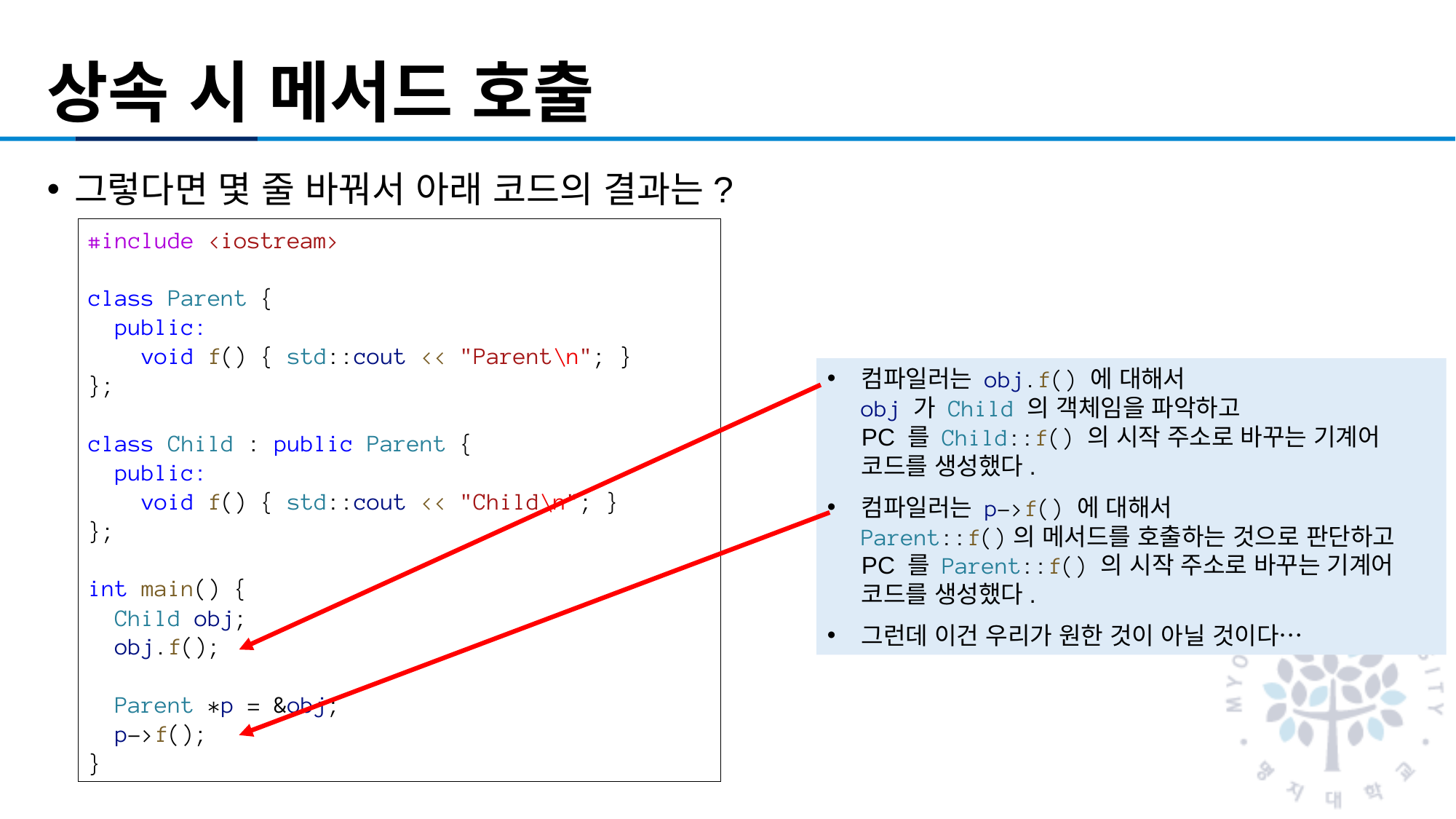

# 상속 시 메서드 호출
그렇다면 몇 줄 바꿔서 아래 코드의 결과는?
#include <iostream>
class Parent {
  public:
    void f() { std::cout << "Parent\n"; }
};
class Child : public Parent {
  public:
    void f() { std::cout << "Child\n"; }
};
int main() {
  Child obj;
  obj.f();
  Parent *p = &obj;
  p->f();
}
컴파일러는 obj.f() 에 대해서
obj 가 Child 의 객체임을 파악하고
PC 를 Child::f() 의 시작 주소로 바꾸는 기계어 코드를 생성했다.
컴파일러는 p->f() 에 대해서
Parent::f()의 메서드를 호출하는 것으로 판단하고
PC 를 Parent::f() 의 시작 주소로 바꾸는 기계어 코드를 생성했다.
그런데 이건 우리가 원한 것이 아닐 것이다…